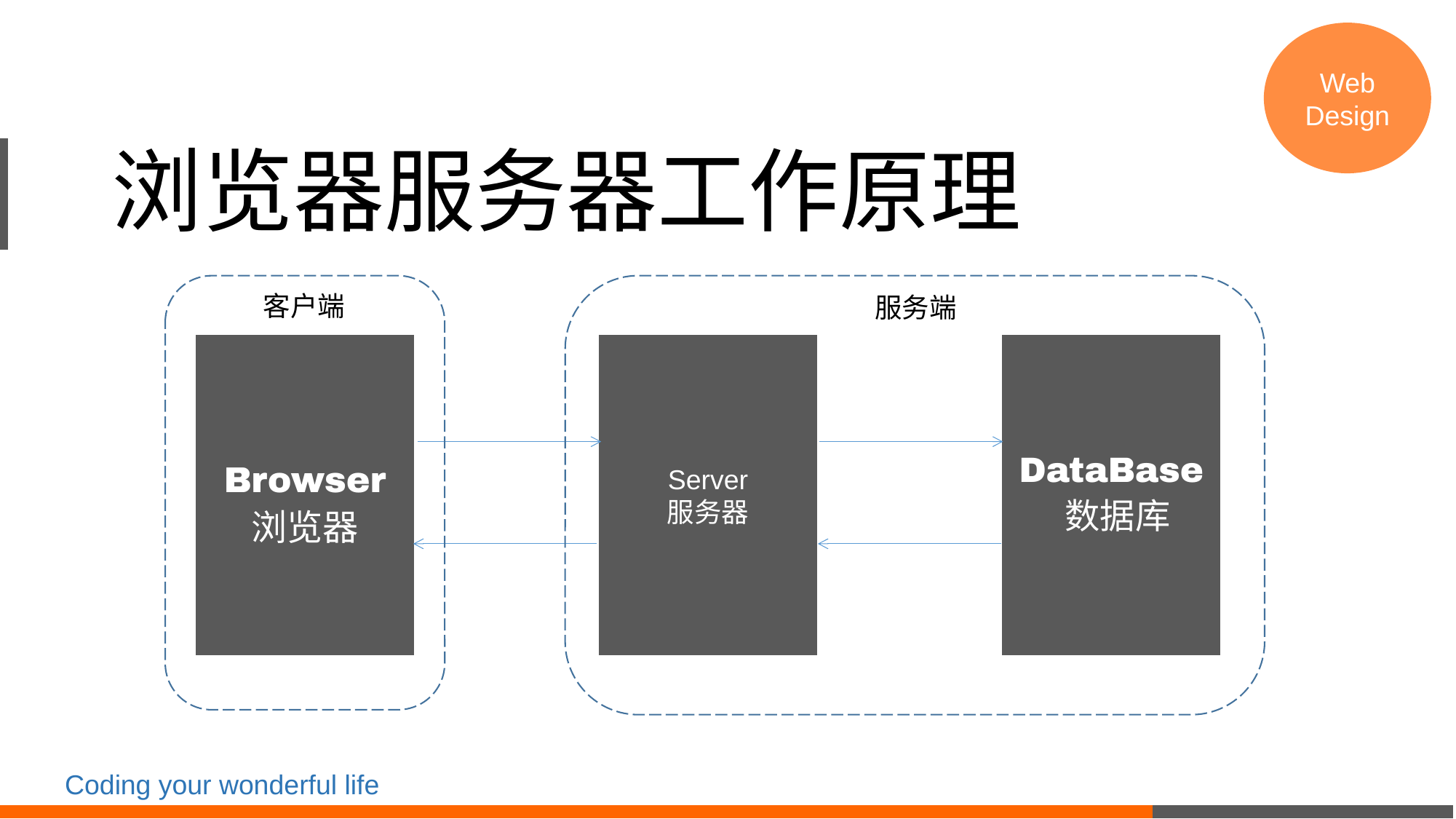

Web Design
# 浏览器服务器工作原理

客户端
服务端

Server
服务器

DataBase
 数据库

Browser
浏览器
Coding your wonderful life